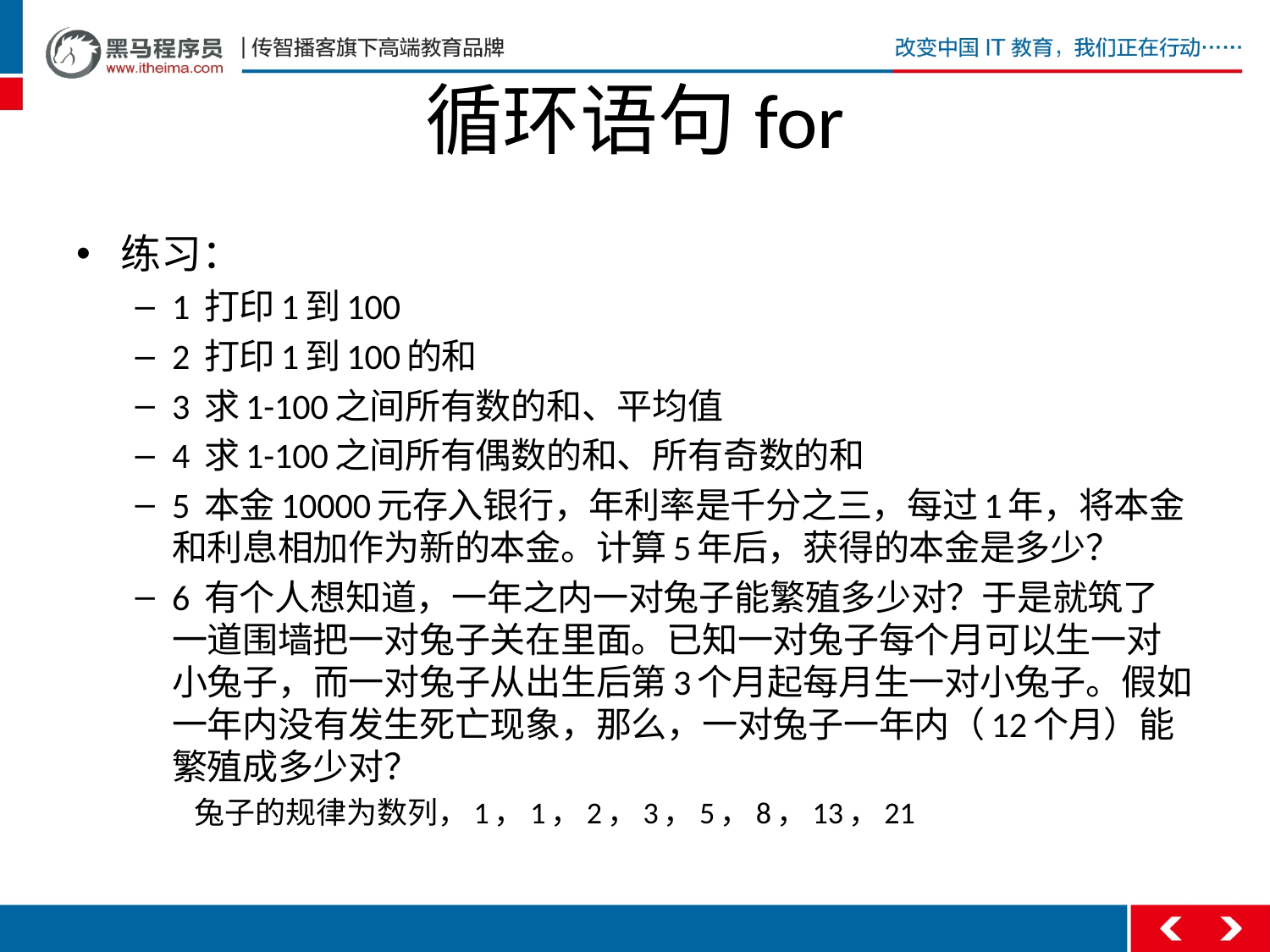

# 循环语句for
练习：
1 打印1到100
2 打印1到100的和
3 求1-100之间所有数的和、平均值
4 求1-100之间所有偶数的和、所有奇数的和
5 本金10000元存入银行，年利率是千分之三，每过1年，将本金和利息相加作为新的本金。计算5年后，获得的本金是多少？
6 有个人想知道，一年之内一对兔子能繁殖多少对？于是就筑了一道围墙把一对兔子关在里面。已知一对兔子每个月可以生一对小兔子，而一对兔子从出生后第3个月起每月生一对小兔子。假如一年内没有发生死亡现象，那么，一对兔子一年内（12个月）能繁殖成多少对？
兔子的规律为数列，1，1，2，3，5，8，13，21